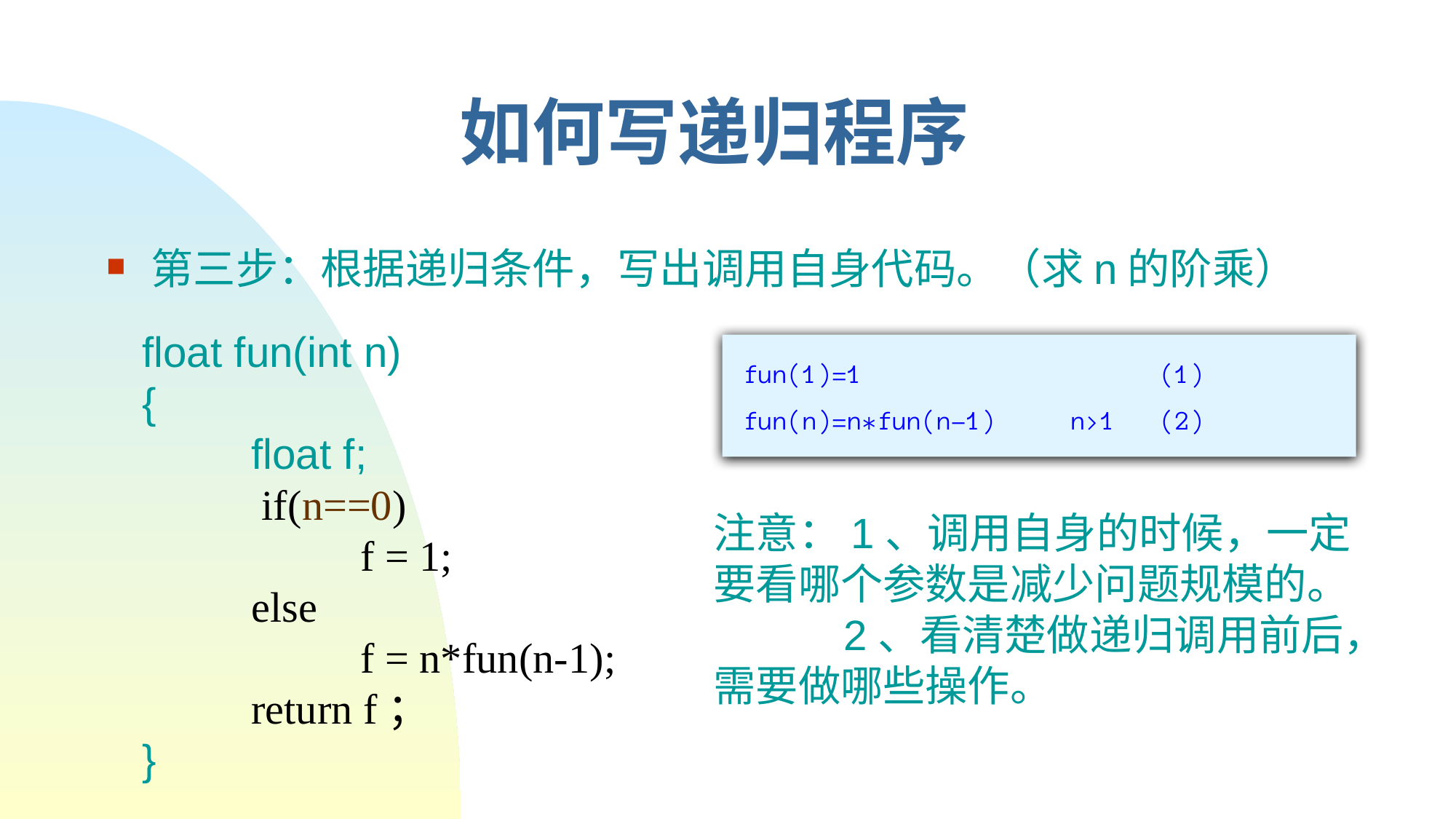

# 如何写递归程序
第三步：根据递归条件，写出调用自身代码。（求n的阶乘）
float fun(int n)
{
	float f;
	 if(n==0)
		f = 1;
	else
		f = n*fun(n-1);
	return f；
}
fun(1)=1                    (1)
fun(n)=n*fun(n-1)     n>1   (2)
注意：1、调用自身的时候，一定要看哪个参数是减少问题规模的。
           2、看清楚做递归调用前后，需要做哪些操作。